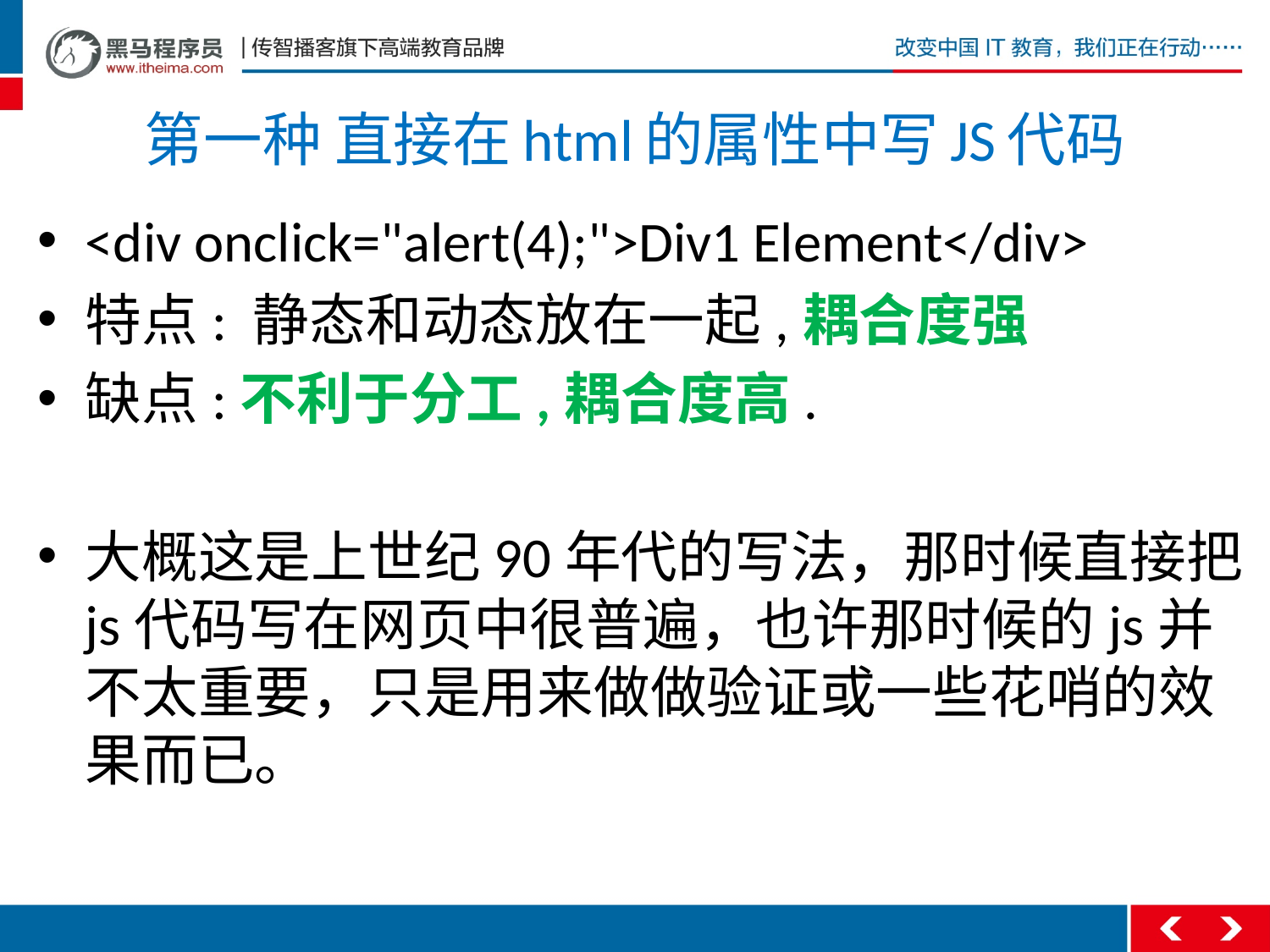

# 第一种 直接在html的属性中写JS代码
<div onclick="alert(4);">Div1 Element</div>
特点: 静态和动态放在一起,耦合度强
缺点:不利于分工,耦合度高.

大概这是上世纪90年代的写法，那时候直接把js代码写在网页中很普遍，也许那时候的js并不太重要，只是用来做做验证或一些花哨的效果而已。